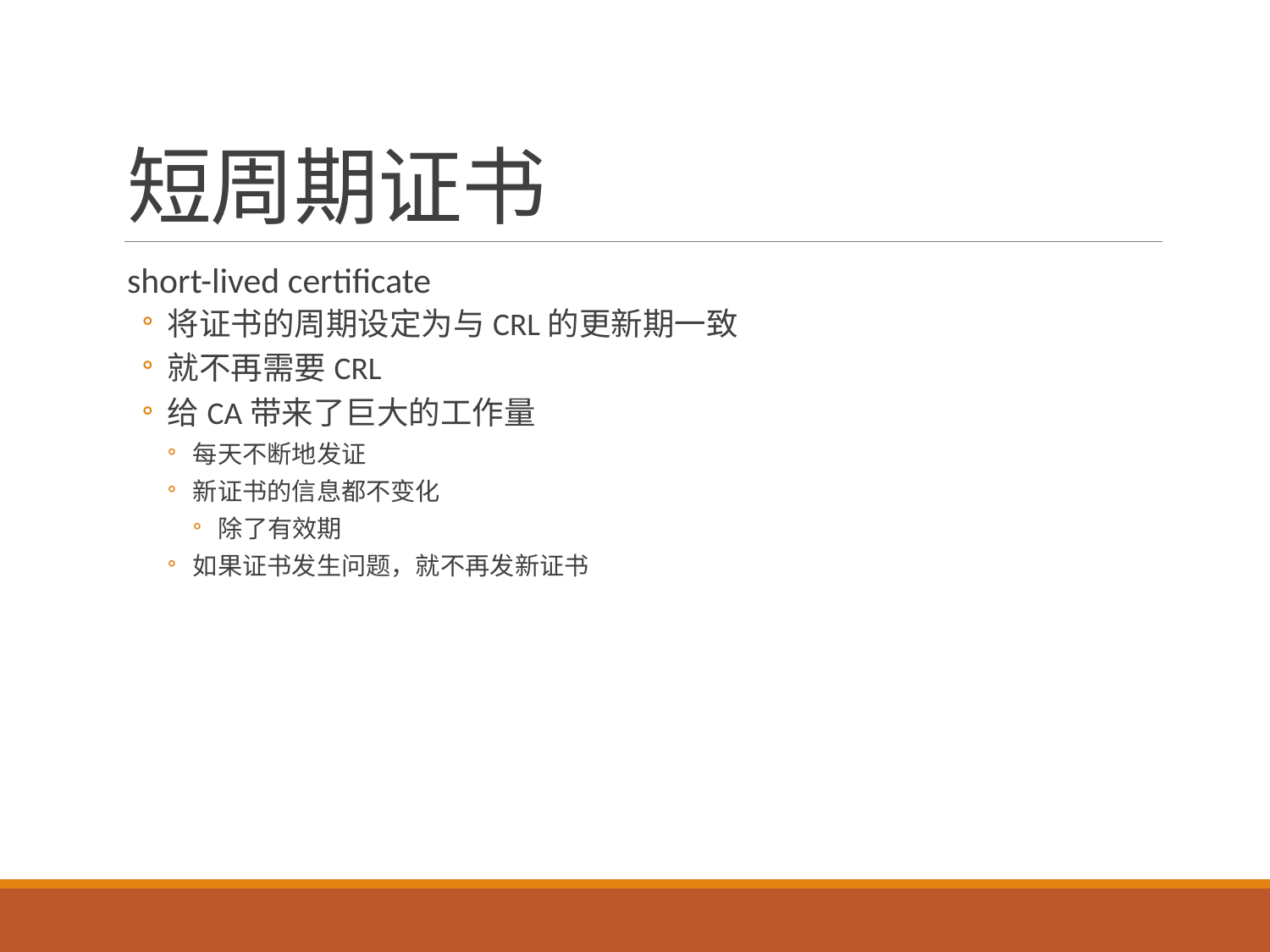

# 短周期证书
short-lived certificate
将证书的周期设定为与CRL的更新期一致
就不再需要CRL
给CA带来了巨大的工作量
每天不断地发证
新证书的信息都不变化
除了有效期
如果证书发生问题，就不再发新证书
121